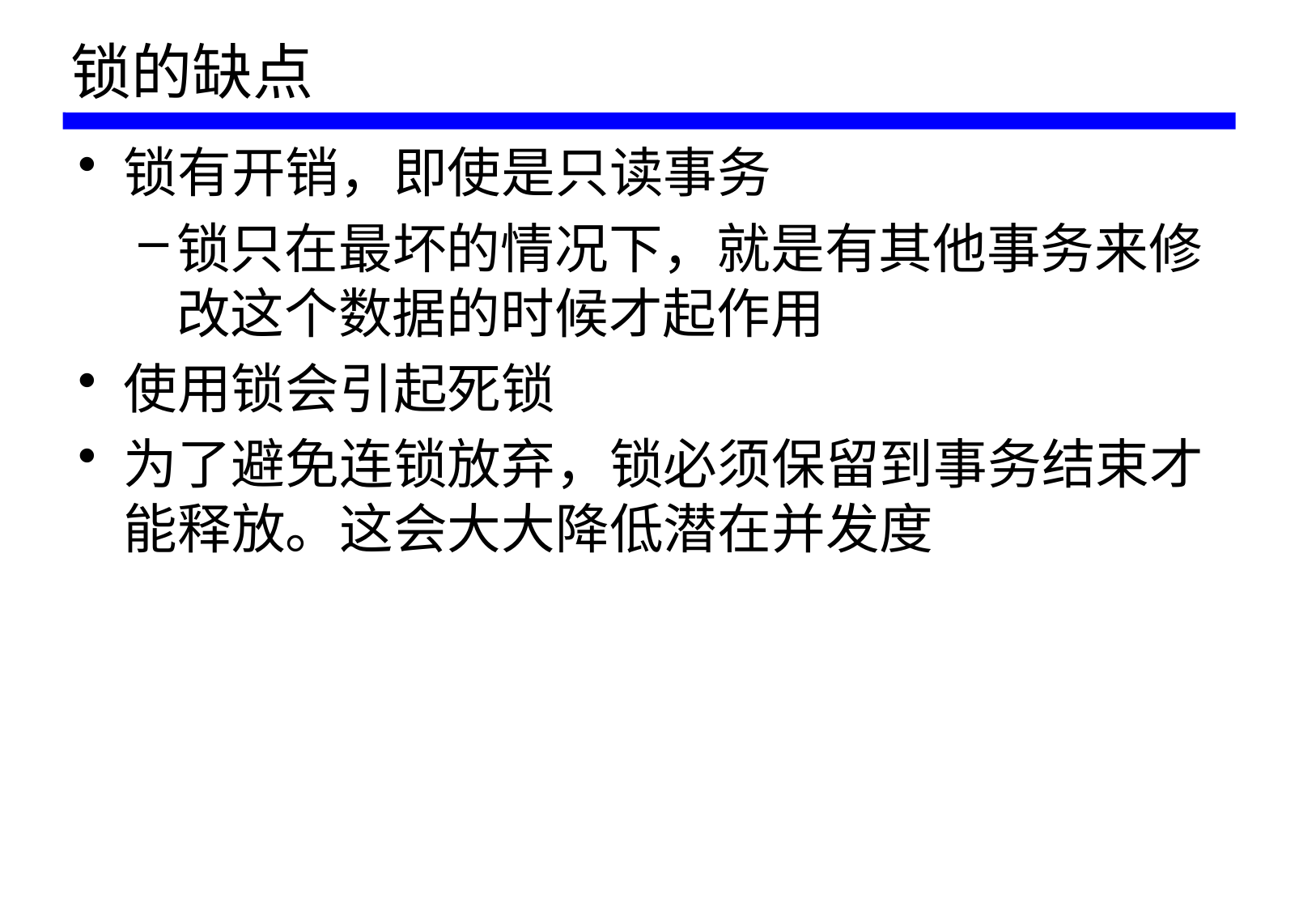

# 锁的缺点
锁有开销，即使是只读事务
锁只在最坏的情况下，就是有其他事务来修改这个数据的时候才起作用
使用锁会引起死锁
为了避免连锁放弃，锁必须保留到事务结束才能释放。这会大大降低潜在并发度